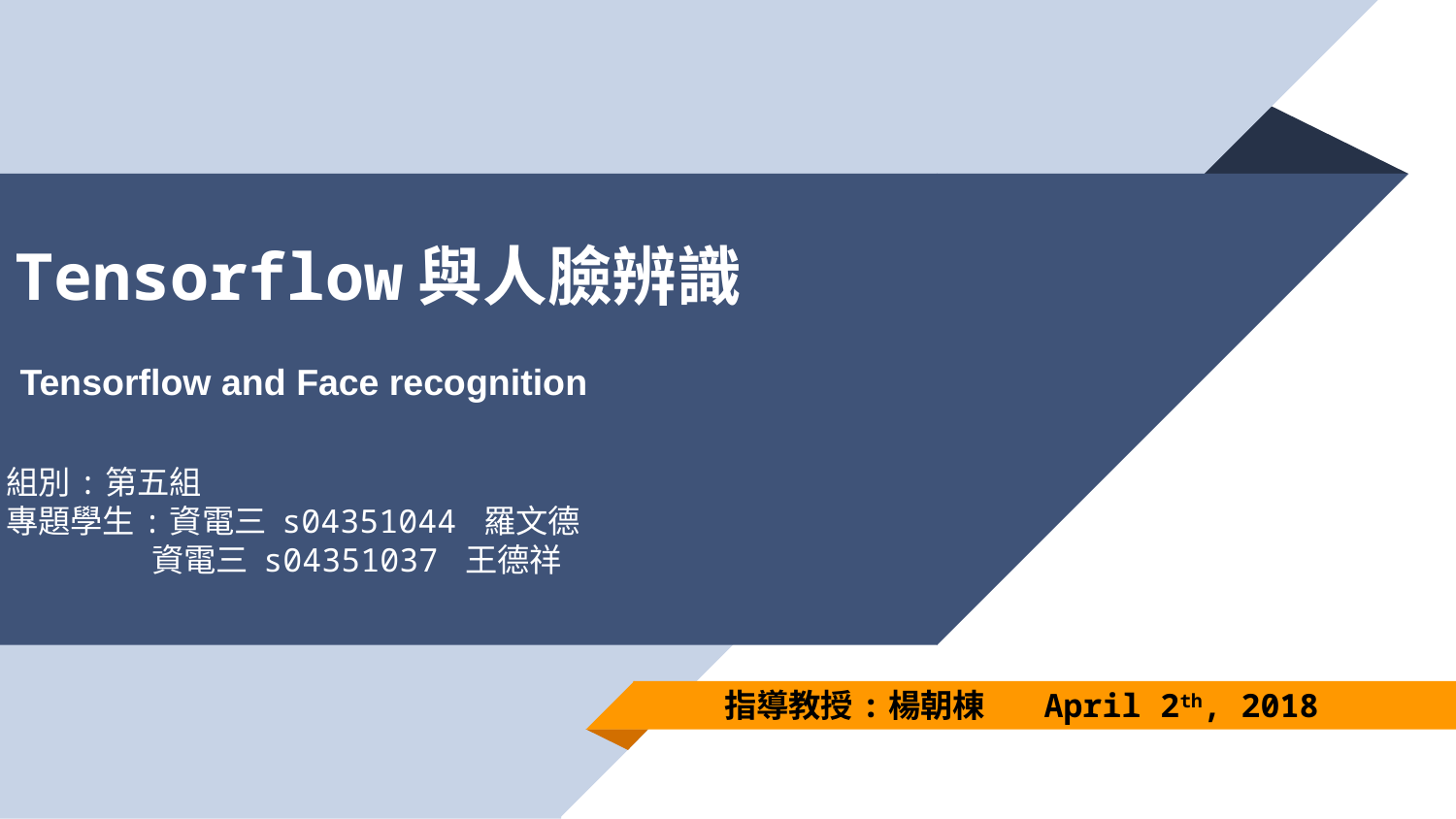

# Tensorflow與人臉辨識
Tensorflow and Face recognition
組別:第五組
專題學生:資電三 s04351044 羅文德
	資電三 s04351037 王德祥
指導教授:楊朝棟       April 2th, 2018